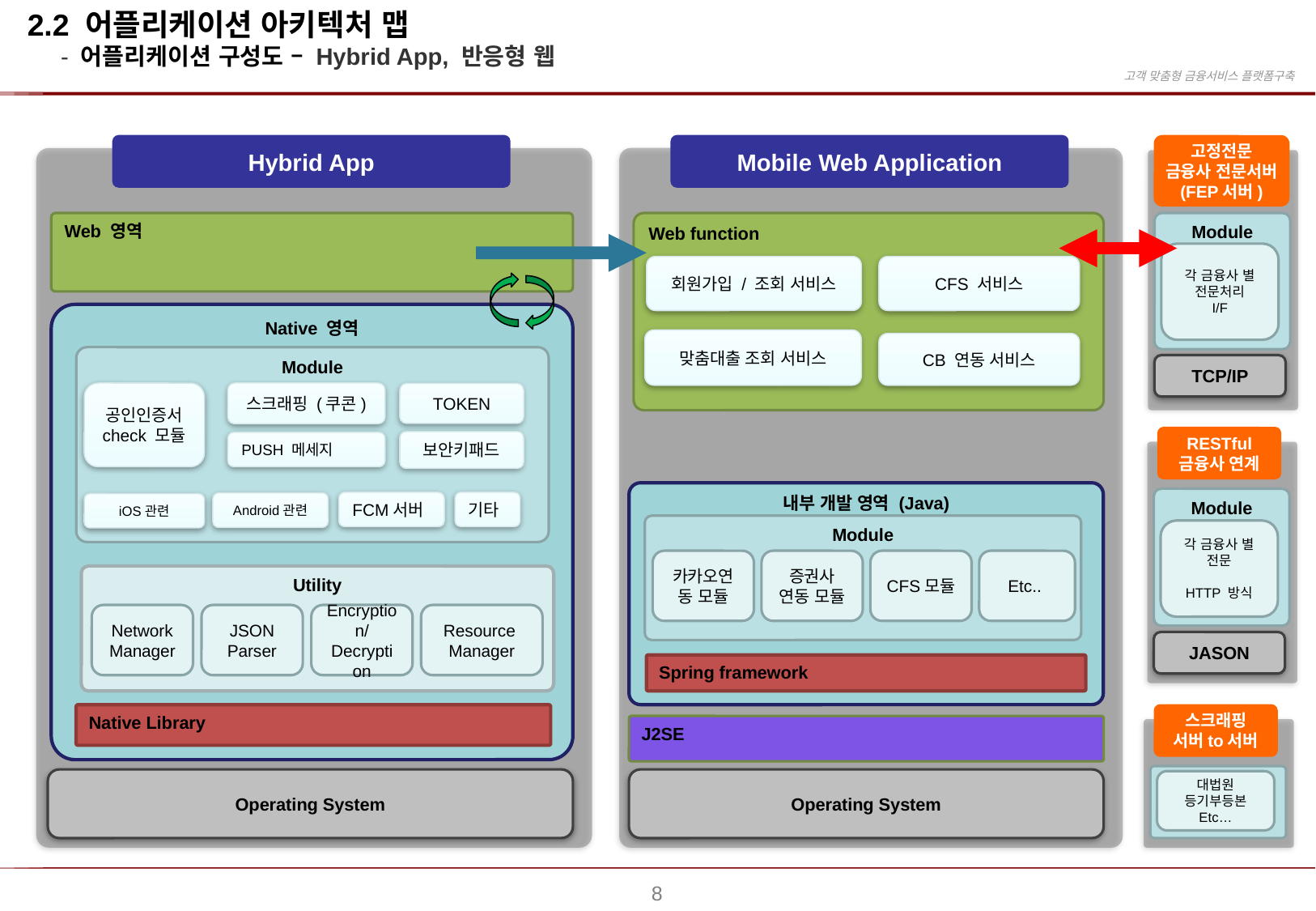

2.2 어플리케이션 아키텍처 맵
     - 어플리케이션 구성도 – Hybrid App, 반응형 웹

Hybrid App
Mobile Web Application
고정전문
금융사 전문서버
(FEP서버)

Module
각 금융사 별
전문처리
I/F
TCP/IP

Web function
Web 영역

회원가입 / 조회 서비스
CFS 서비스

Native 영역
맞춤대출 조회 서비스
CB 연동 서비스
Module
공인인증서 check 모듈
스크래핑 (쿠콘)
TOKEN
RESTful
금융사 연계

Module
각 금융사 별
전문

HTTP 방식
JASON
보안키패드
PUSH 메세지
내부 개발 영역 (Java)
기타
FCM서버
Android관련
iOS관련
Module
카카오연동 모듈
증권사 연동 모듈
CFS모듈
Etc..
Utility
Network
Manager
JSON Parser
Encryption/Decryption
Resource  Manager
Spring framework
스크래핑
서버to서버

대법원
등기부등본
Etc…

Native Library
J2SE
Operating System
Operating System